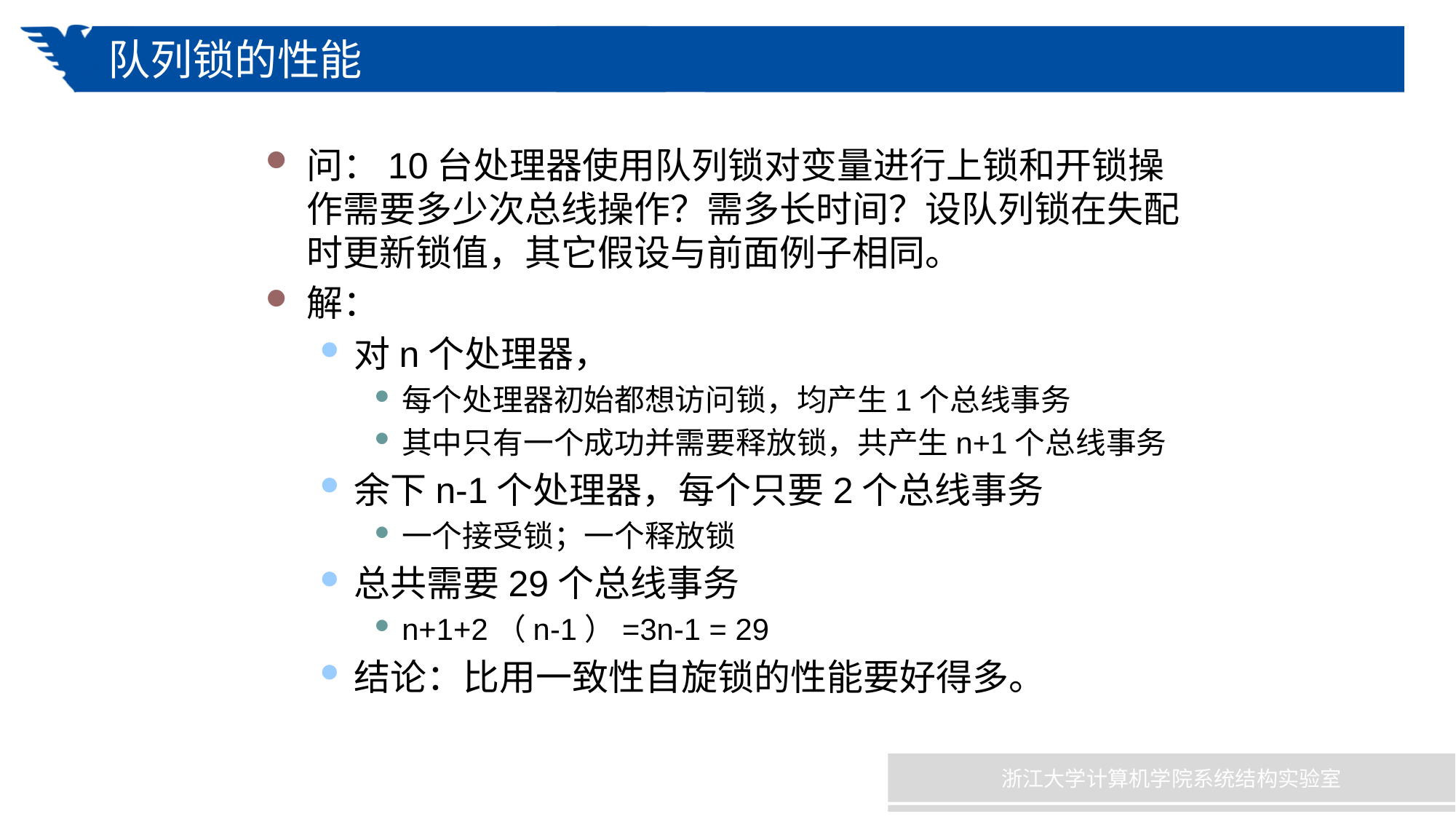

# 队列锁的性能
问：10台处理器使用队列锁对变量进行上锁和开锁操作需要多少次总线操作？需多长时间？设队列锁在失配时更新锁值，其它假设与前面例子相同。
解：
对n个处理器，
每个处理器初始都想访问锁，均产生1个总线事务
其中只有一个成功并需要释放锁，共产生n+1个总线事务
余下n-1个处理器，每个只要2个总线事务
一个接受锁；一个释放锁
总共需要29个总线事务
n+1+2（n-1）=3n-1 = 29
结论：比用一致性自旋锁的性能要好得多。